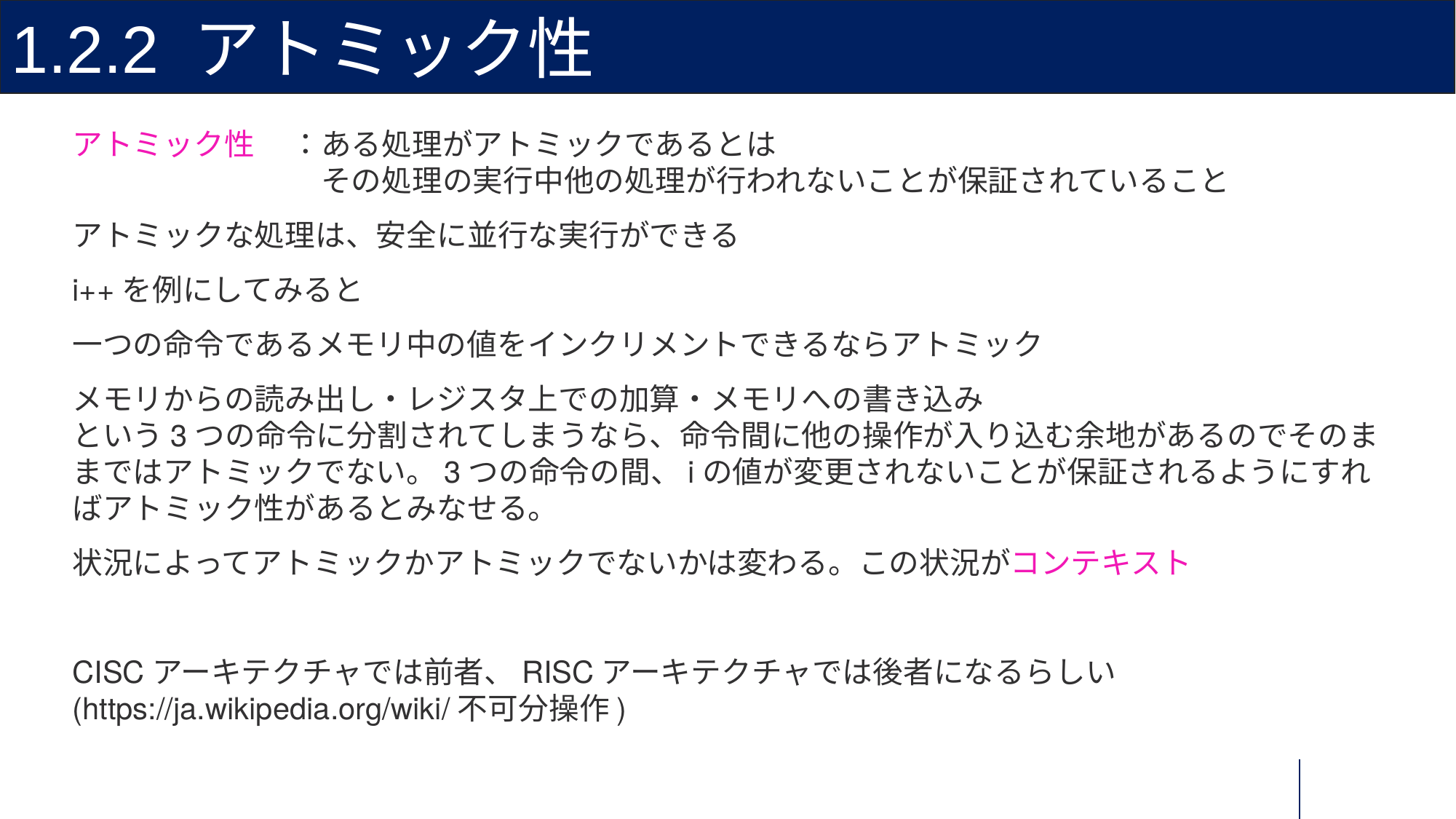

# 1.2.2 アトミック性
アトミック性	：ある処理がアトミックであるとは
	　　　 	　その処理の実行中他の処理が行われないことが保証されていること
アトミックな処理は、安全に並行な実行ができる
i++を例にしてみると
一つの命令であるメモリ中の値をインクリメントできるならアトミック
メモリからの読み出し・レジスタ上での加算・メモリへの書き込み
という3つの命令に分割されてしまうなら、命令間に他の操作が入り込む余地があるのでそのままではアトミックでない。3つの命令の間、iの値が変更されないことが保証されるようにすればアトミック性があるとみなせる。
状況によってアトミックかアトミックでないかは変わる。この状況がコンテキスト

CISCアーキテクチャでは前者、RISCアーキテクチャでは後者になるらしい
(https://ja.wikipedia.org/wiki/不可分操作)